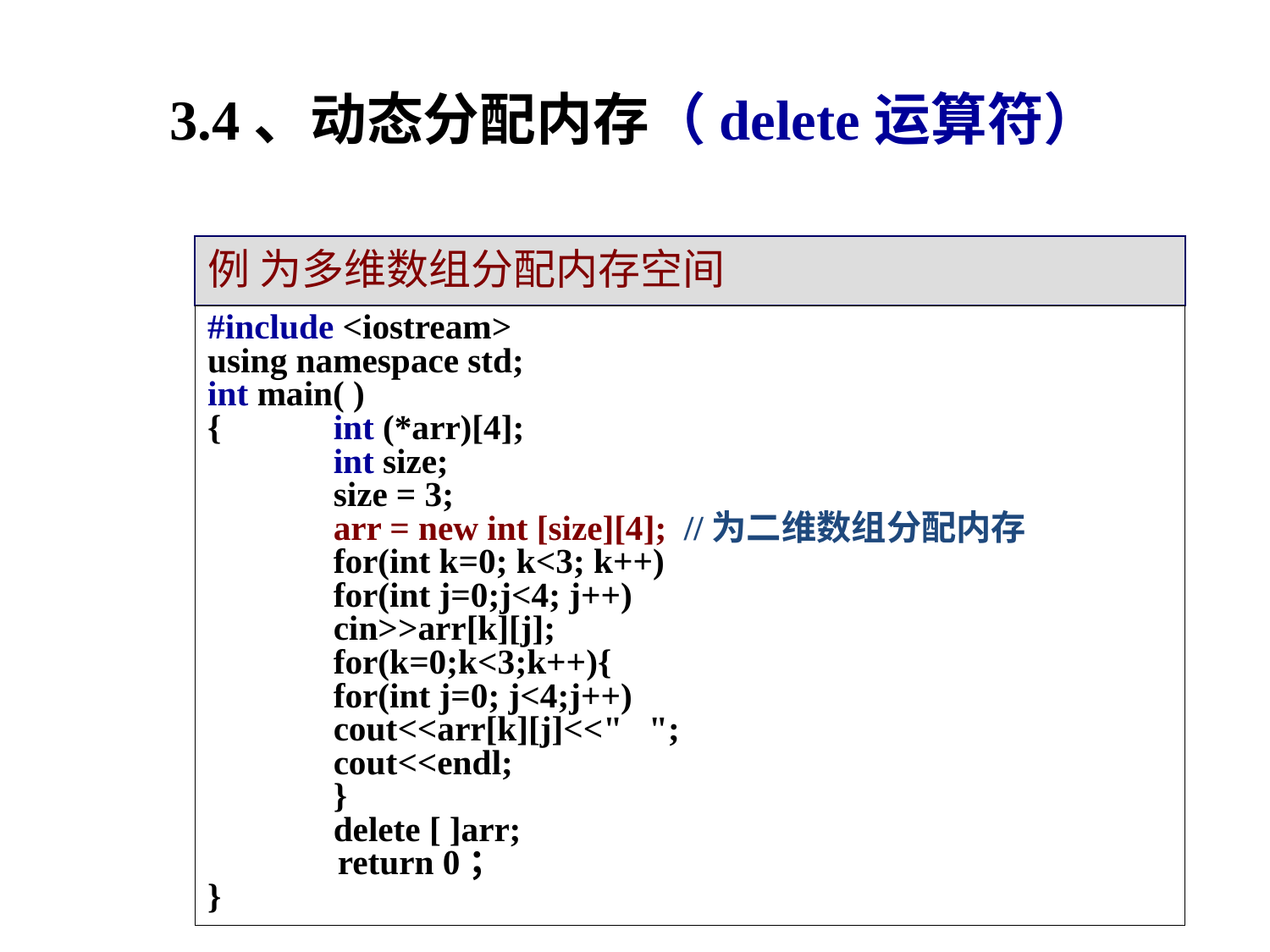

# 3.4、动态分配内存（delete运算符）
例 为多维数组分配内存空间
#include <iostream>
using namespace std;
int main( )
{	int (*arr)[4];
	int size;
	size = 3;
	arr = new int [size][4];  //为二维数组分配内存
	for(int k=0; k<3; k++)
		for(int j=0;j<4; j++)
			cin>>arr[k][j];
	for(k=0;k<3;k++){
		for(int j=0; j<4;j++)
			cout<<arr[k][j]<<"   ";
		cout<<endl;
	}
	delete [ ]arr;
               return 0；
}